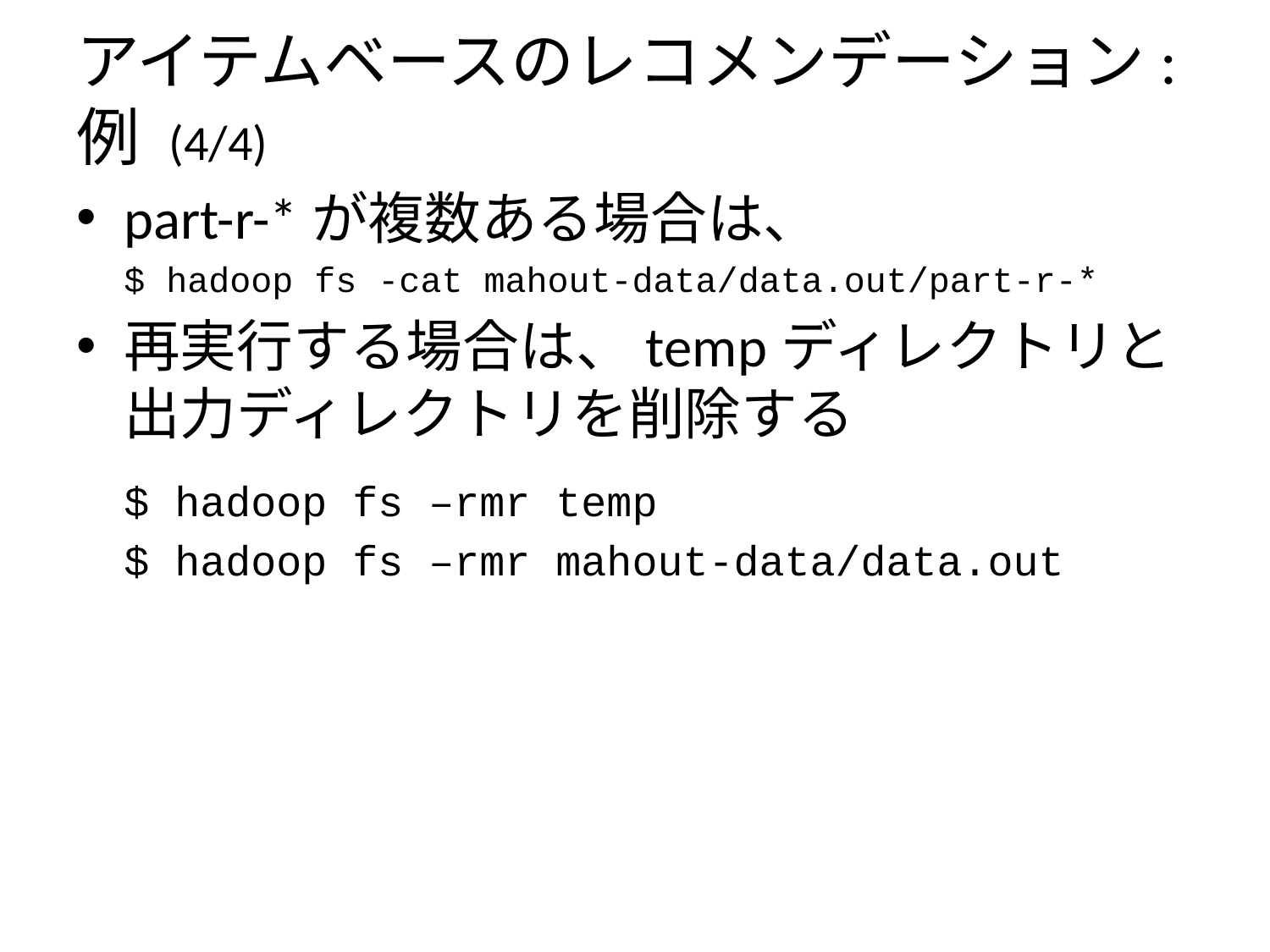

# アイテムベースのレコメンデーション:例 (4/4)
part-r-*が複数ある場合は、
	$ hadoop fs -cat mahout-data/data.out/part-r-*
再実行する場合は、tempディレクトリと出力ディレクトリを削除する

	$ hadoop fs –rmr temp
	$ hadoop fs –rmr mahout-data/data.out